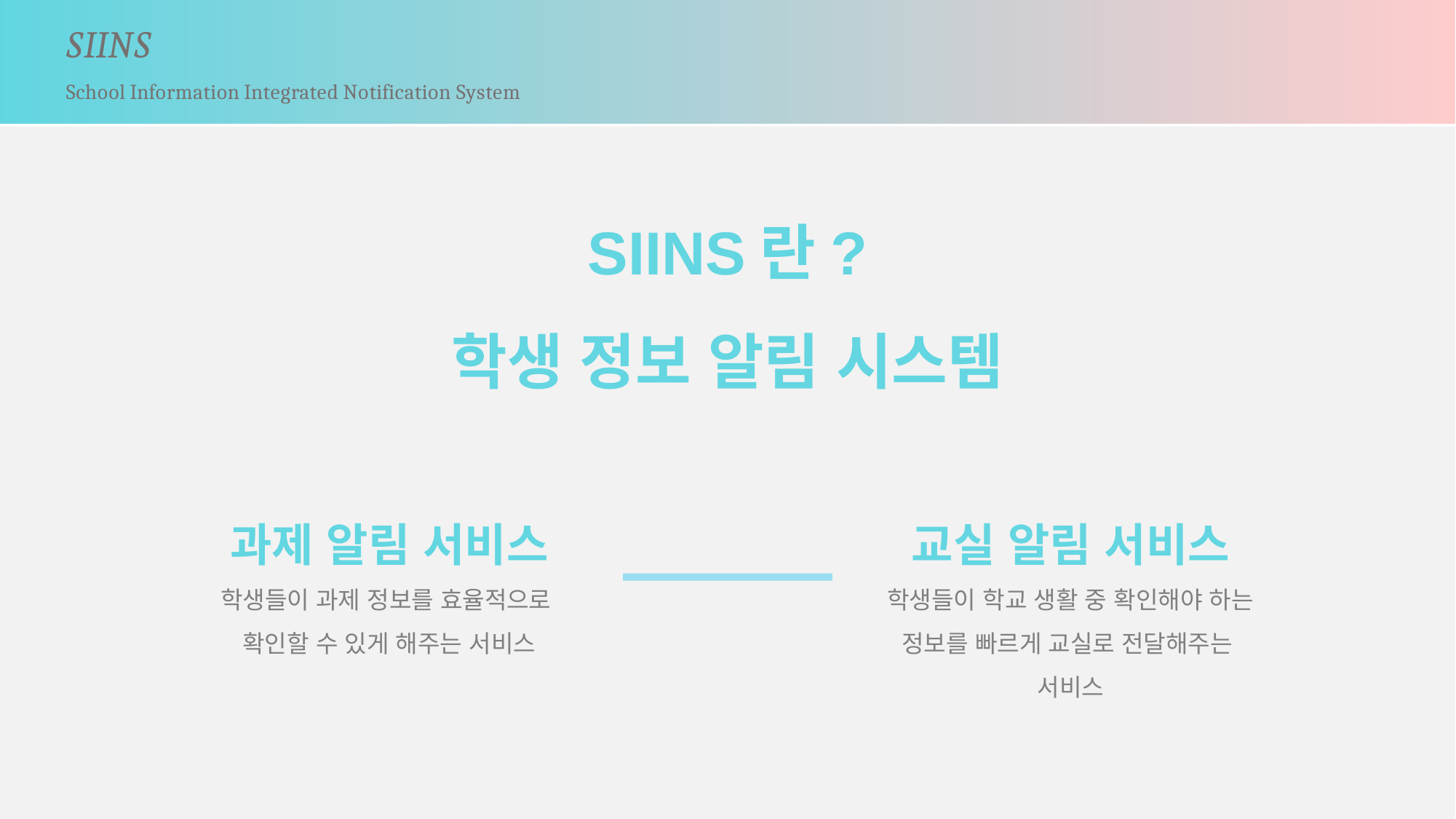

SIINS
School Information Integrated Notification System
SIINS란?
학생 정보 알림 시스템

과제 알림 서비스
학생들이 과제 정보를 효율적으로
확인할 수 있게 해주는 서비스
교실 알림 서비스
학생들이 학교 생활 중 확인해야 하는 정보를 빠르게 교실로 전달해주는
서비스